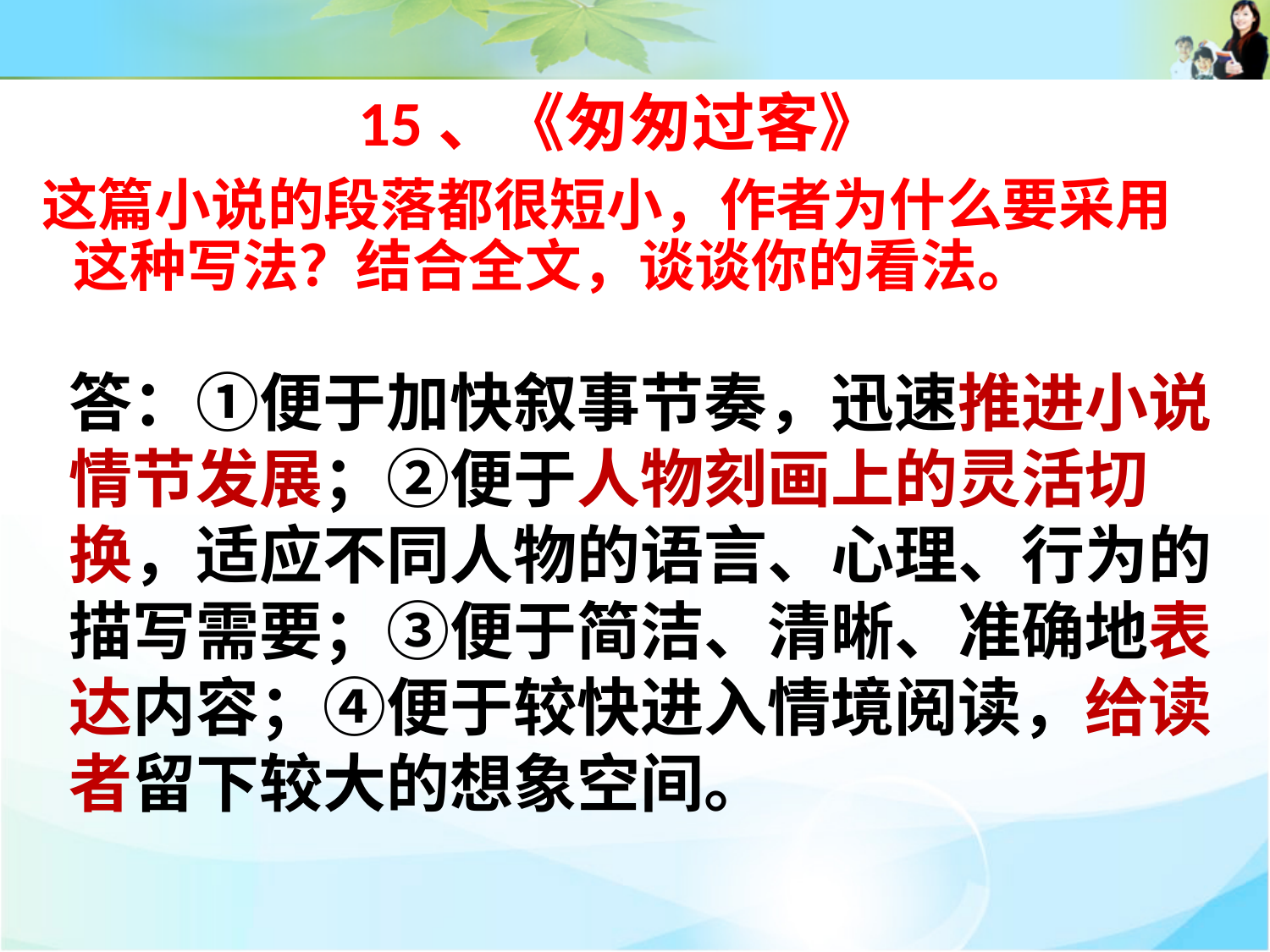

15、《匆匆过客》
这篇小说的段落都很短小，作者为什么要采用这种写法？结合全文，谈谈你的看法。
答：①便于加快叙事节奏，迅速推进小说情节发展；②便于人物刻画上的灵活切换，适应不同人物的语言、心理、行为的描写需要；③便于简洁、清晰、准确地表达内容；④便于较快进入情境阅读，给读者留下较大的想象空间。